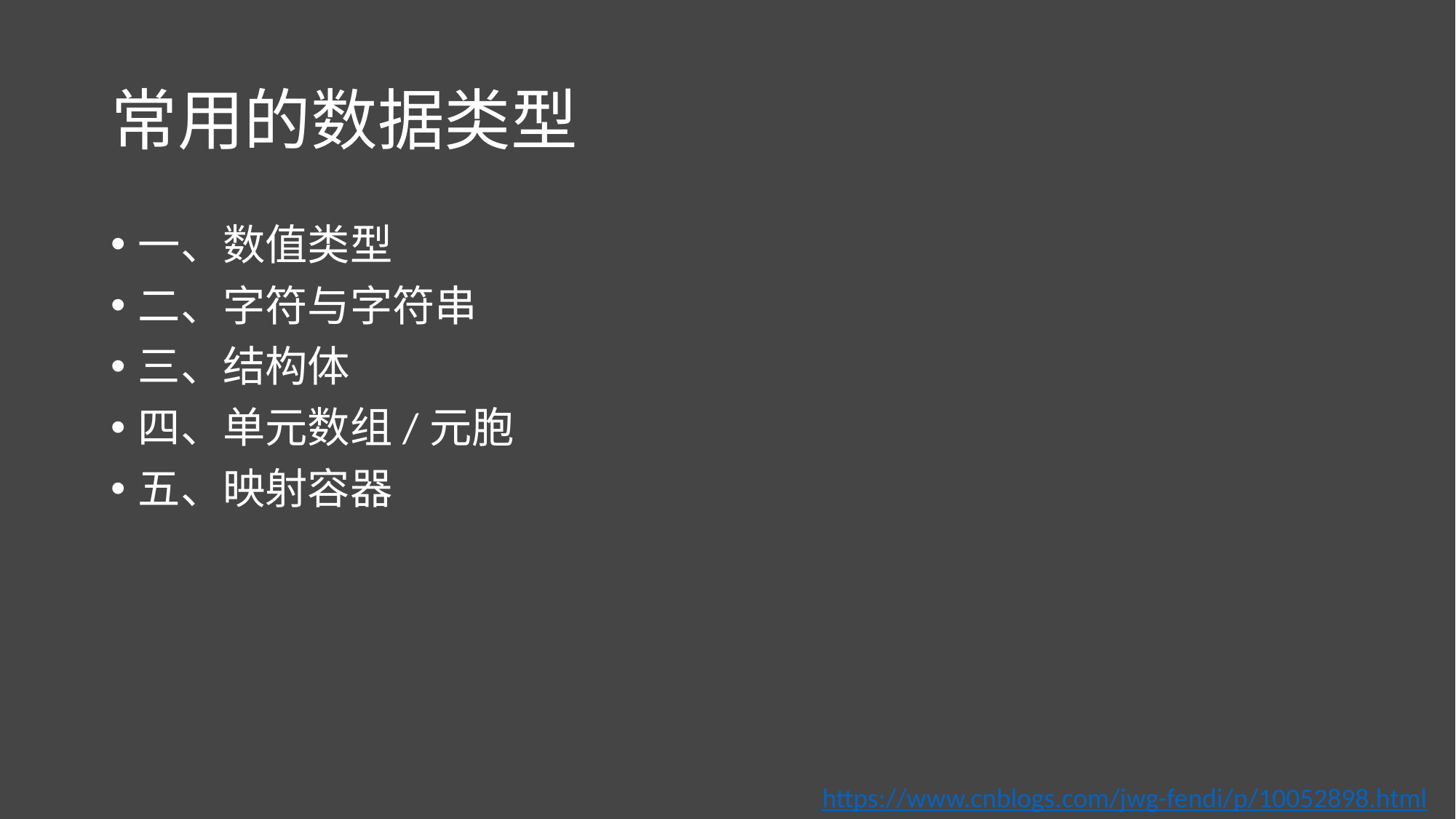

# 常用的数据类型
一、数值类型
二、字符与字符串
三、结构体
四、单元数组/元胞
五、映射容器

https://www.cnblogs.com/jwg-fendi/p/10052898.html